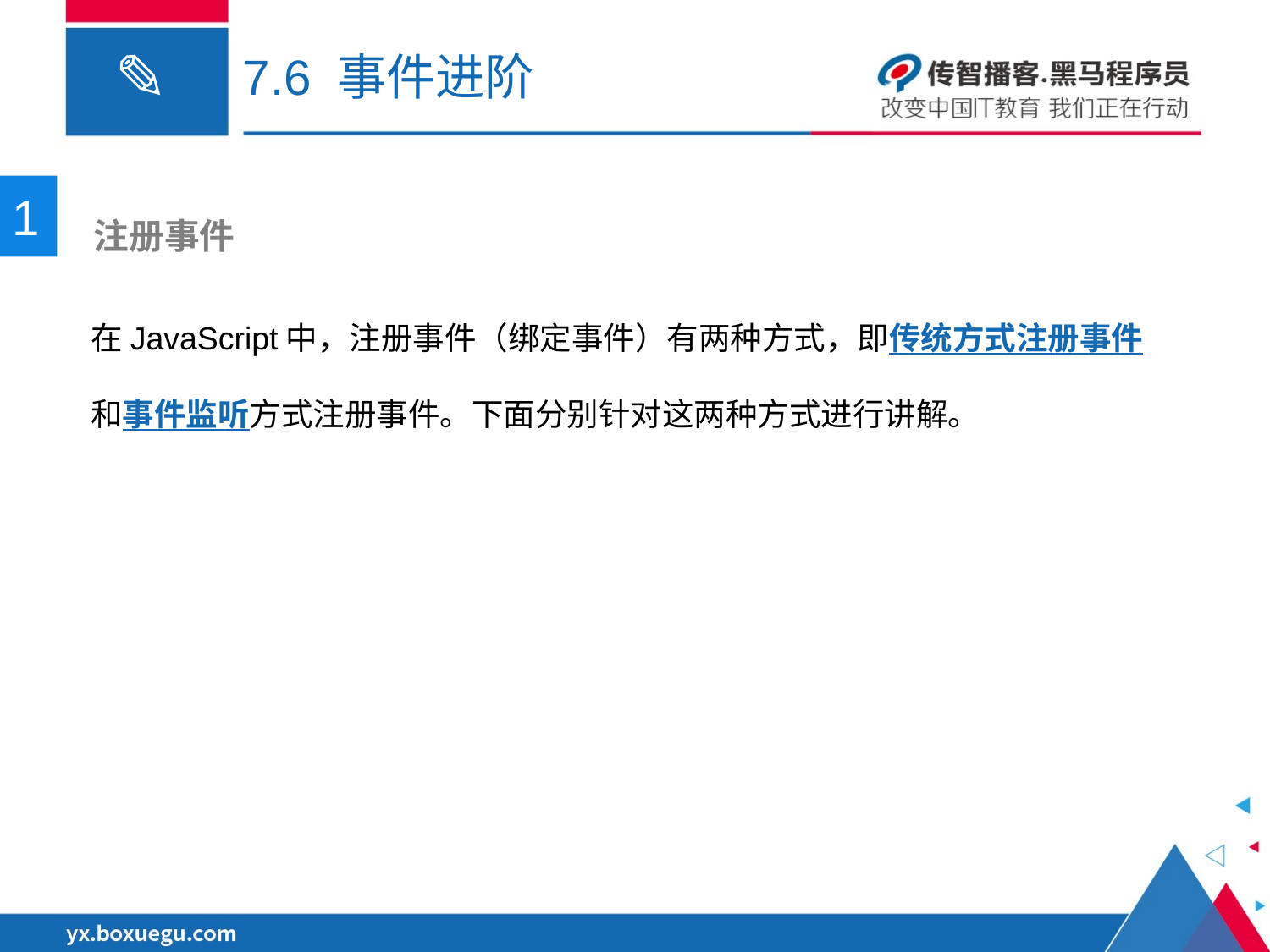

# 7.6 事件进阶

1
  注册事件
在JavaScript中，注册事件（绑定事件）有两种方式，即传统方式注册事件和事件监听方式注册事件。下面分别针对这两种方式进行讲解。